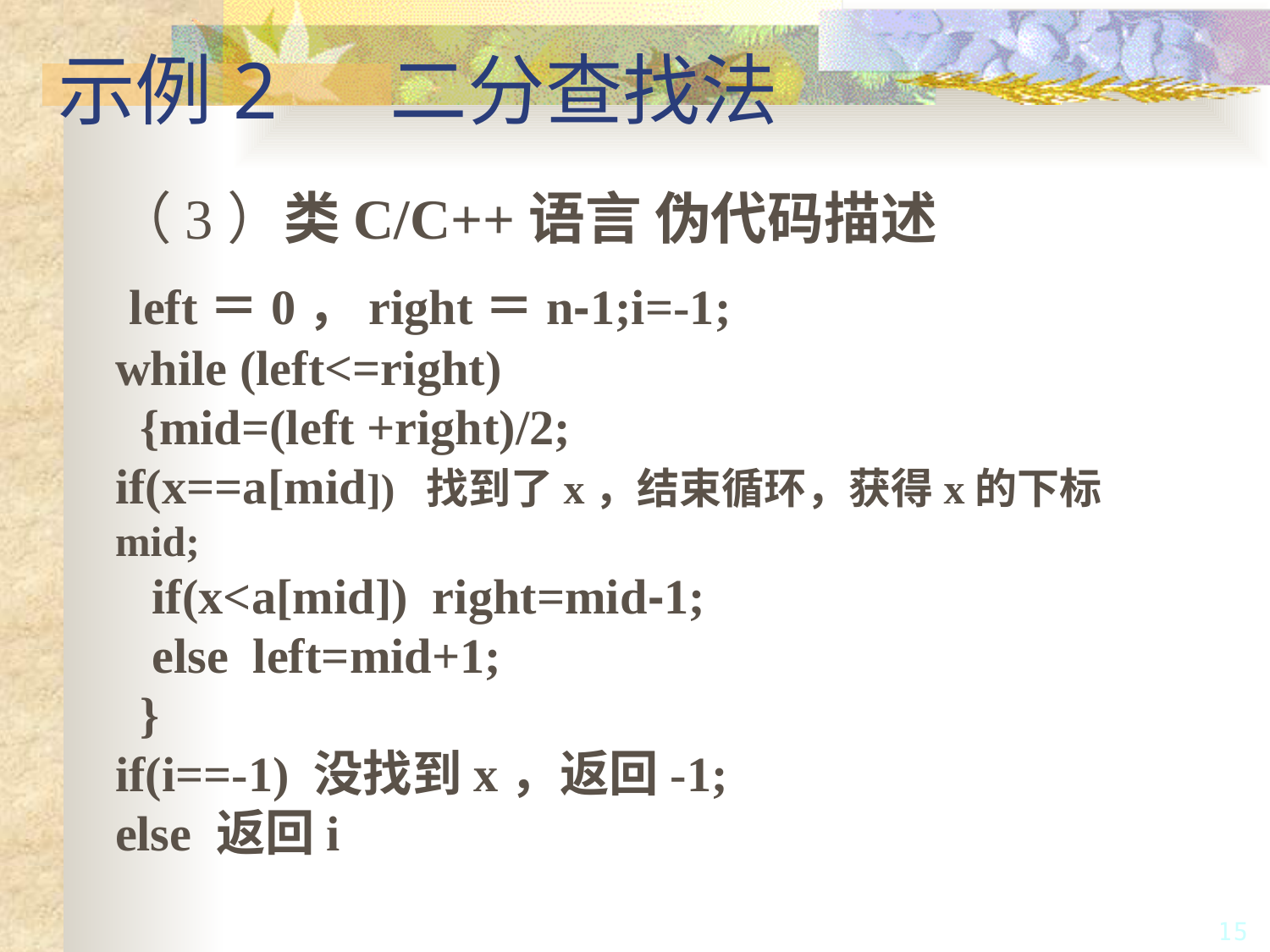

示例2  二分查找法
（3）类C/C++语言 伪代码描述
 left＝0，right＝n-1;i=-1;
while (left<=right)
  {mid=(left +right)/2;
if(x==a[mid])  找到了x，结束循环，获得x的下标mid;
   if(x<a[mid])  right=mid-1;
   else  left=mid+1;
  }
if(i==-1) 没找到x，返回-1;
else 返回i
15